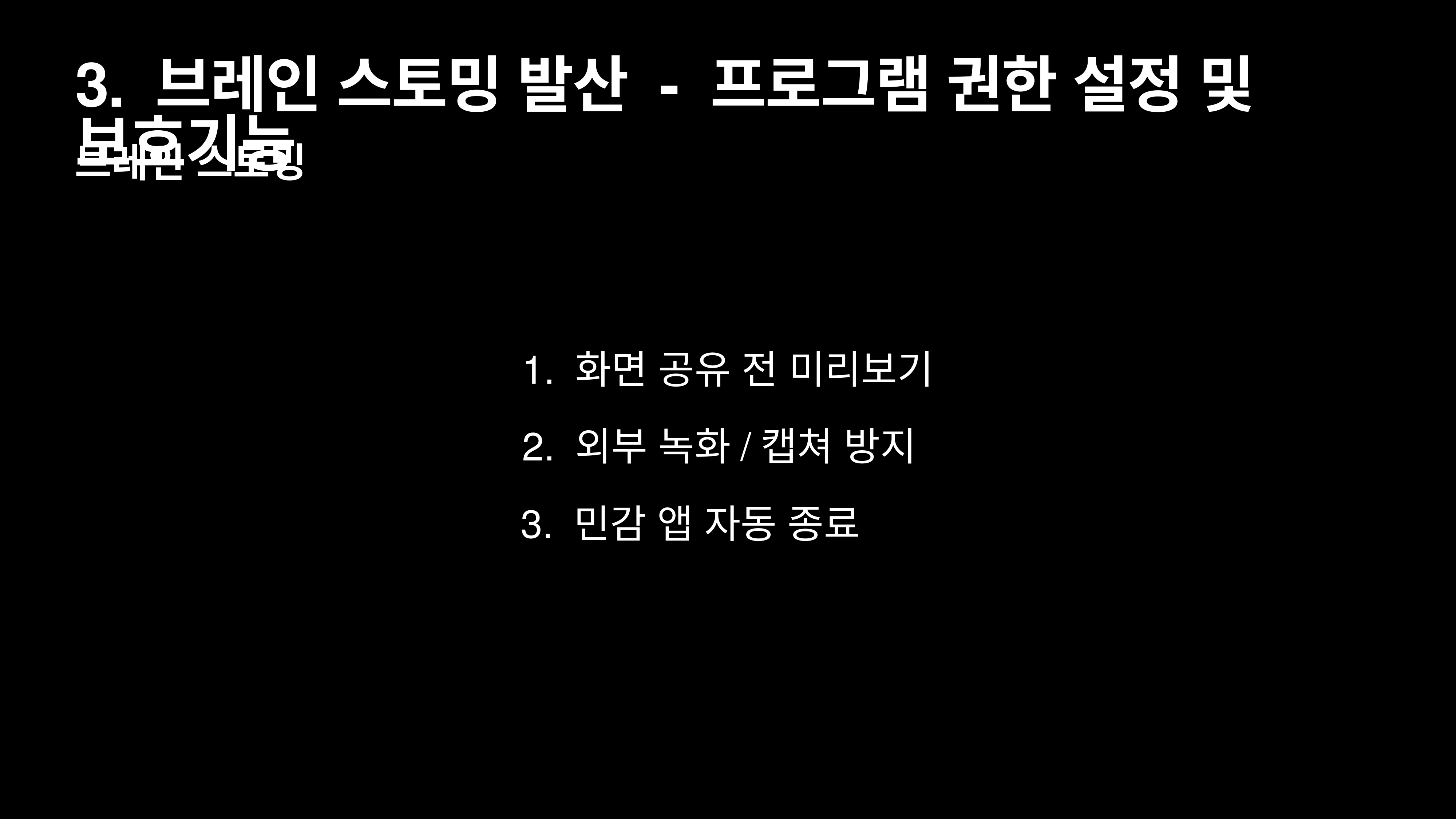

# 3. 브레인 스토밍 발산 - 프로그램 권한 설정 및 보호기능
브레인 스토밍
화면 공유 전 미리보기
외부 녹화/캡쳐 방지
3. 민감 앱 자동 종료